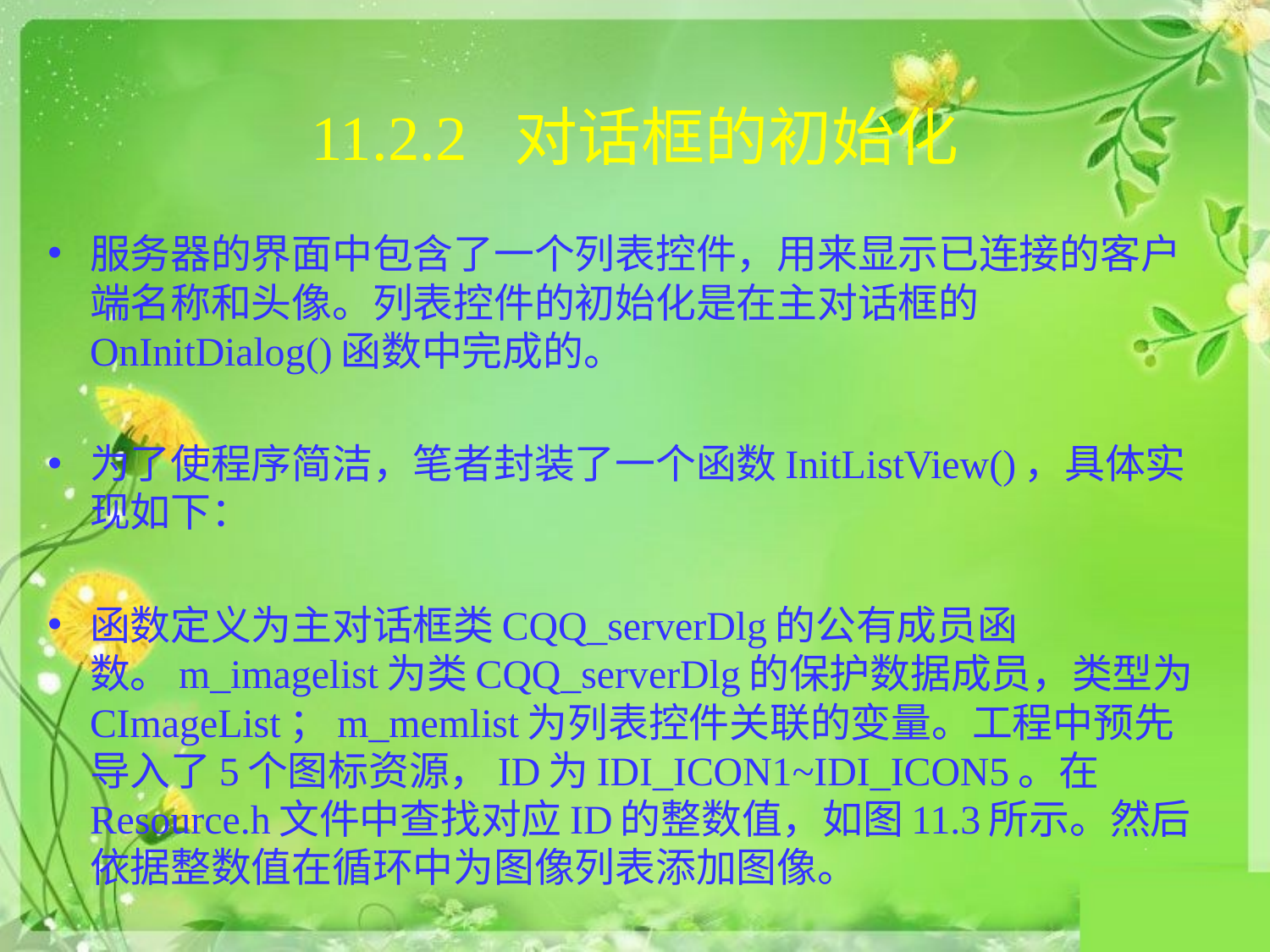

# 11.2.2  对话框的初始化
服务器的界面中包含了一个列表控件，用来显示已连接的客户端名称和头像。列表控件的初始化是在主对话框的OnInitDialog()函数中完成的。

为了使程序简洁，笔者封装了一个函数InitListView()，具体实现如下：

函数定义为主对话框类CQQ_serverDlg的公有成员函数。m_imagelist为类CQQ_serverDlg的保护数据成员，类型为CImageList；m_memlist为列表控件关联的变量。工程中预先导入了5个图标资源，ID为IDI_ICON1~IDI_ICON5。在Resource.h文件中查找对应ID的整数值，如图11.3所示。然后依据整数值在循环中为图像列表添加图像。